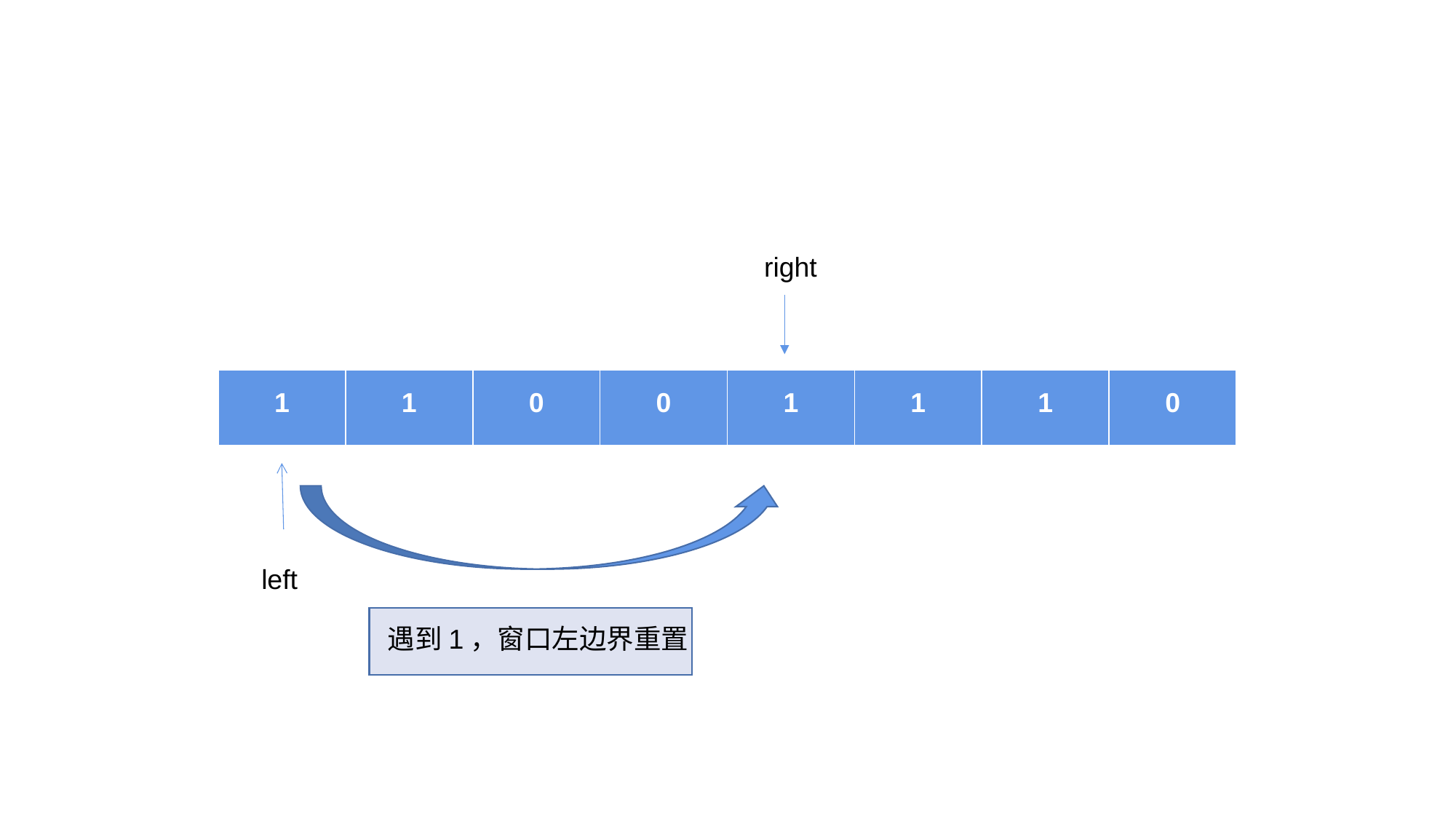

right
| 1 | 1 | 0 | 0 | 1 | 1 | 1 | 0 |
| --- | --- | --- | --- | --- | --- | --- | --- |

left

遇到1，窗口左边界重置